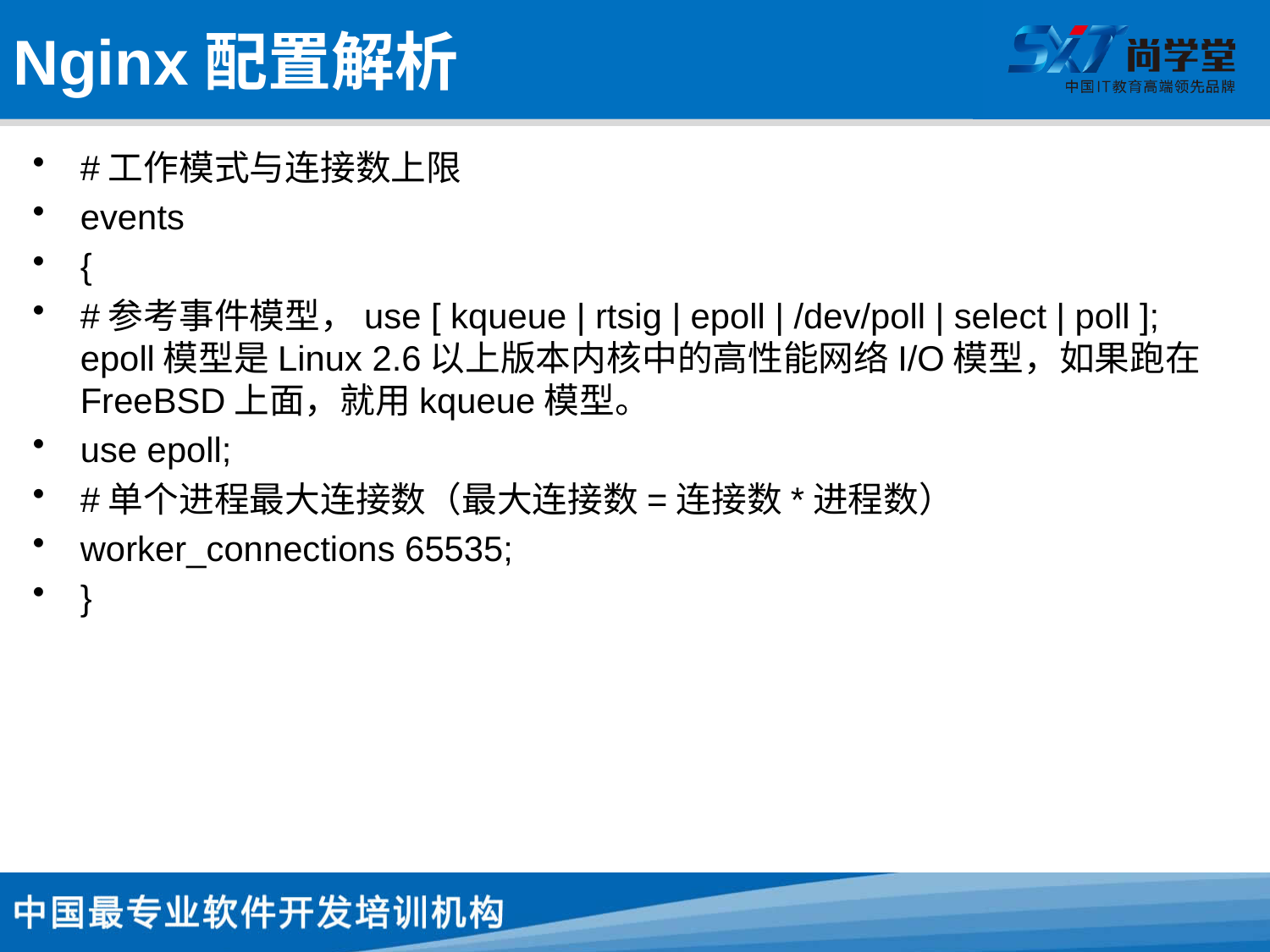

# Nginx配置解析
#工作模式与连接数上限
events
{
#参考事件模型，use [ kqueue | rtsig | epoll | /dev/poll | select | poll ]; epoll模型是Linux 2.6以上版本内核中的高性能网络I/O模型，如果跑在FreeBSD上面，就用kqueue模型。
use epoll;
#单个进程最大连接数（最大连接数=连接数*进程数）
worker_connections 65535;
}